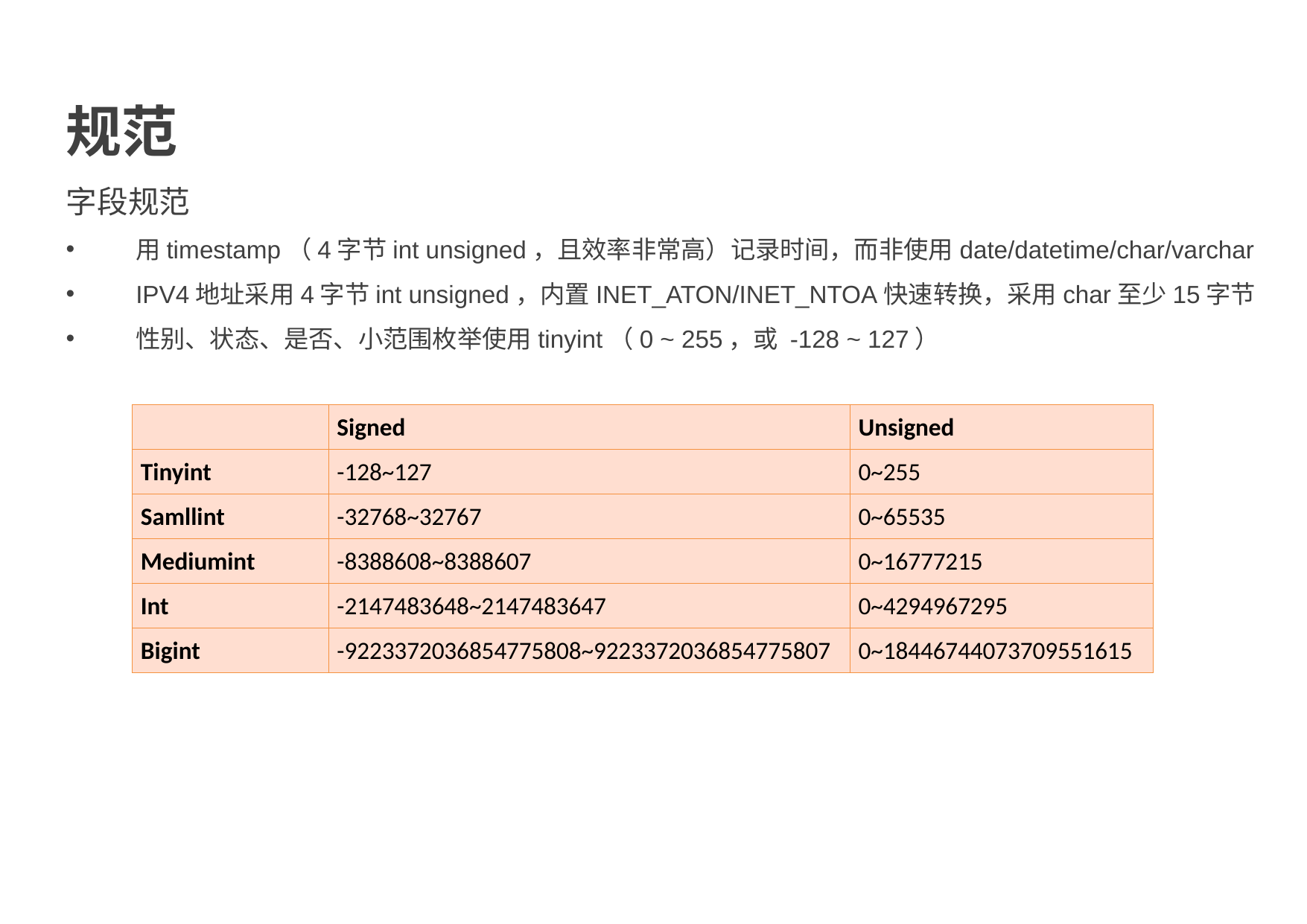

规范
字段规范
用timestamp（4字节int unsigned，且效率非常高）记录时间，而非使用date/datetime/char/varchar
IPV4地址采用4字节int unsigned，内置INET_ATON/INET_NTOA快速转换，采用char至少15字节
性别、状态、是否、小范围枚举使用tinyint（0 ~ 255，或 -128 ~ 127）
|  | Signed | Unsigned |
| --- | --- | --- |
| Tinyint | -128~127 | 0~255 |
| Samllint | -32768~32767 | 0~65535 |
| Mediumint | -8388608~8388607 | 0~16777215 |
| Int | -2147483648~2147483647 | 0~4294967295 |
| Bigint | -9223372036854775808~9223372036854775807 | 0~18446744073709551615 |